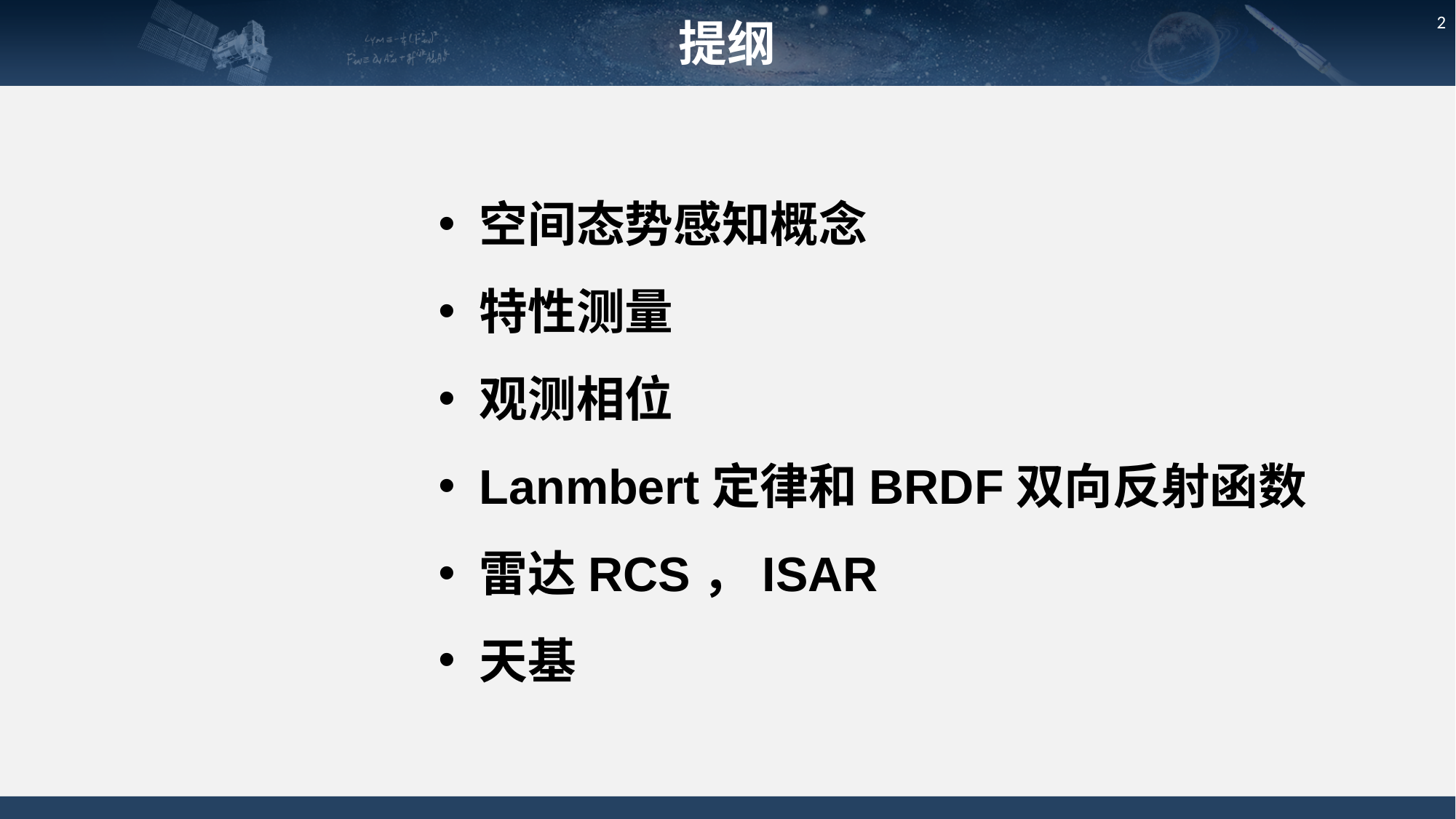

提纲
2
空间态势感知概念
特性测量
观测相位
Lanmbert定律和BRDF双向反射函数
雷达RCS，ISAR
天基